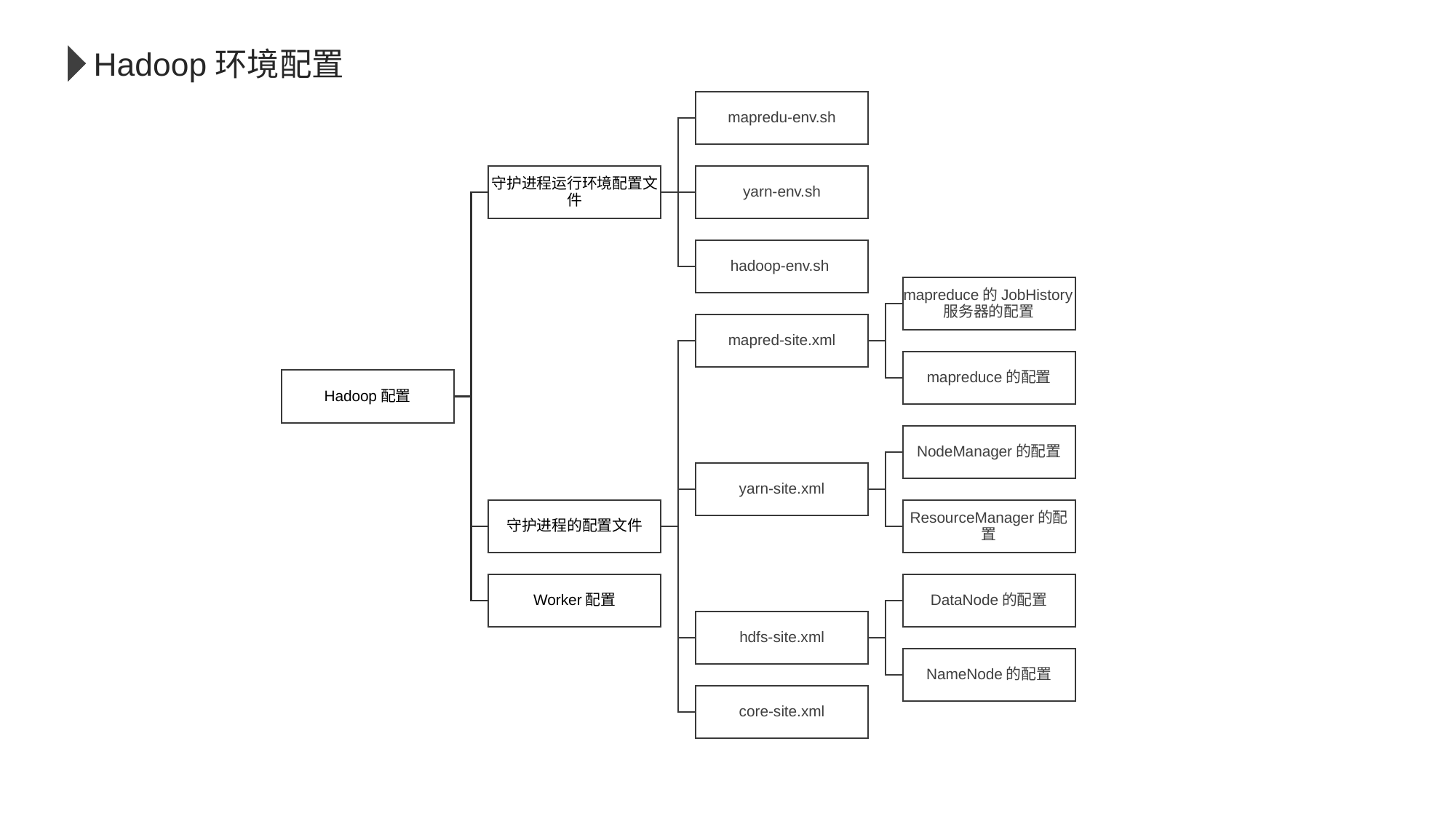

Hadoop环境配置

Hadoop配置
守护进程运行环境配置文件
mapredu-env.sh
yarn-env.sh
hadoop-env.sh
守护进程的配置文件
mapred-site.xml
mapreduce的JobHistory服务器的配置
mapreduce的配置
yarn-site.xml
NodeManager的配置
ResourceManager的配置
hdfs-site.xml
DataNode的配置
NameNode的配置
core-site.xml
Worker配置